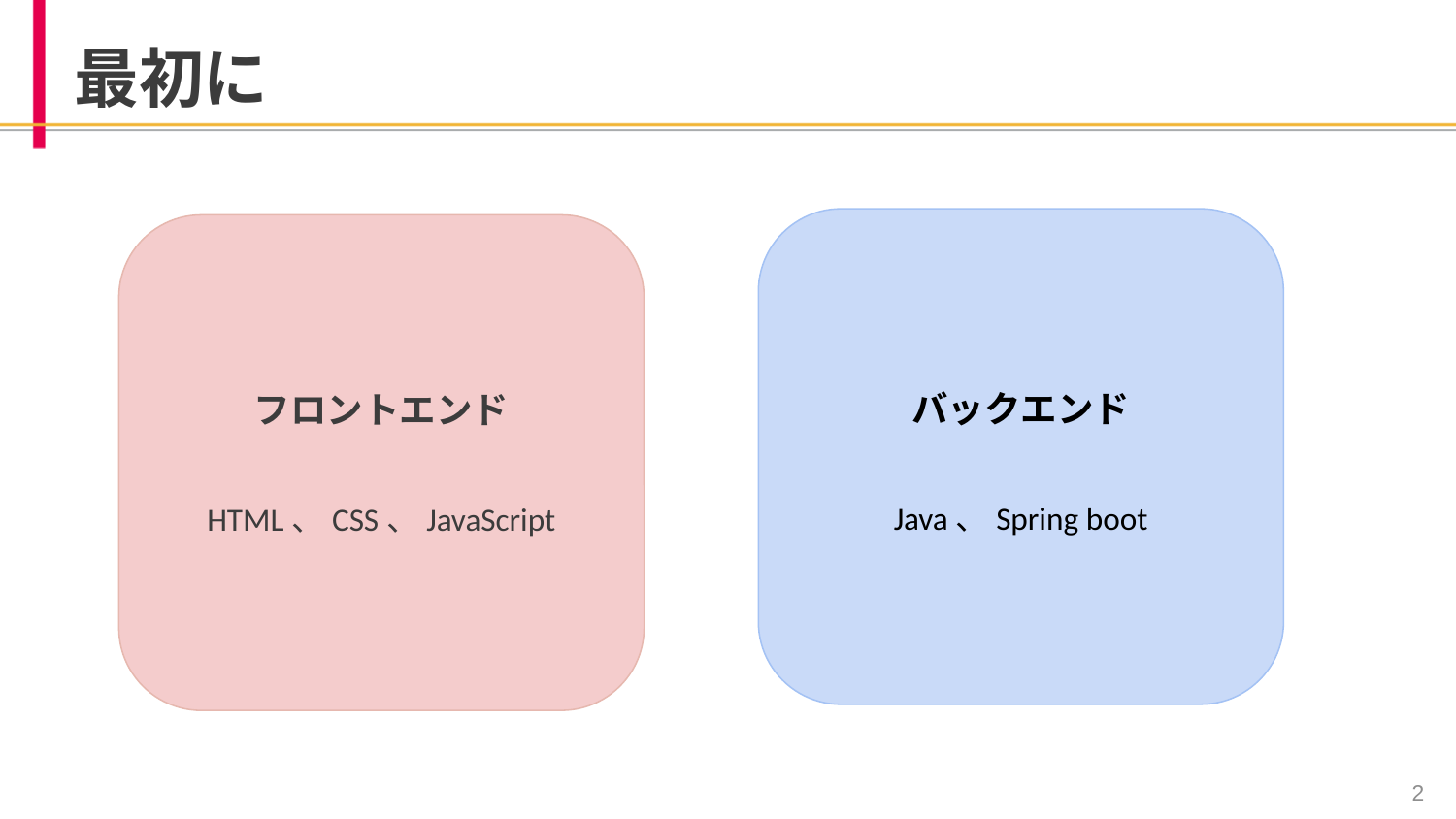

# 最初に

バックエンド

Java、Spring boot

フロントエンド

HTML、CSS、JavaScript
2